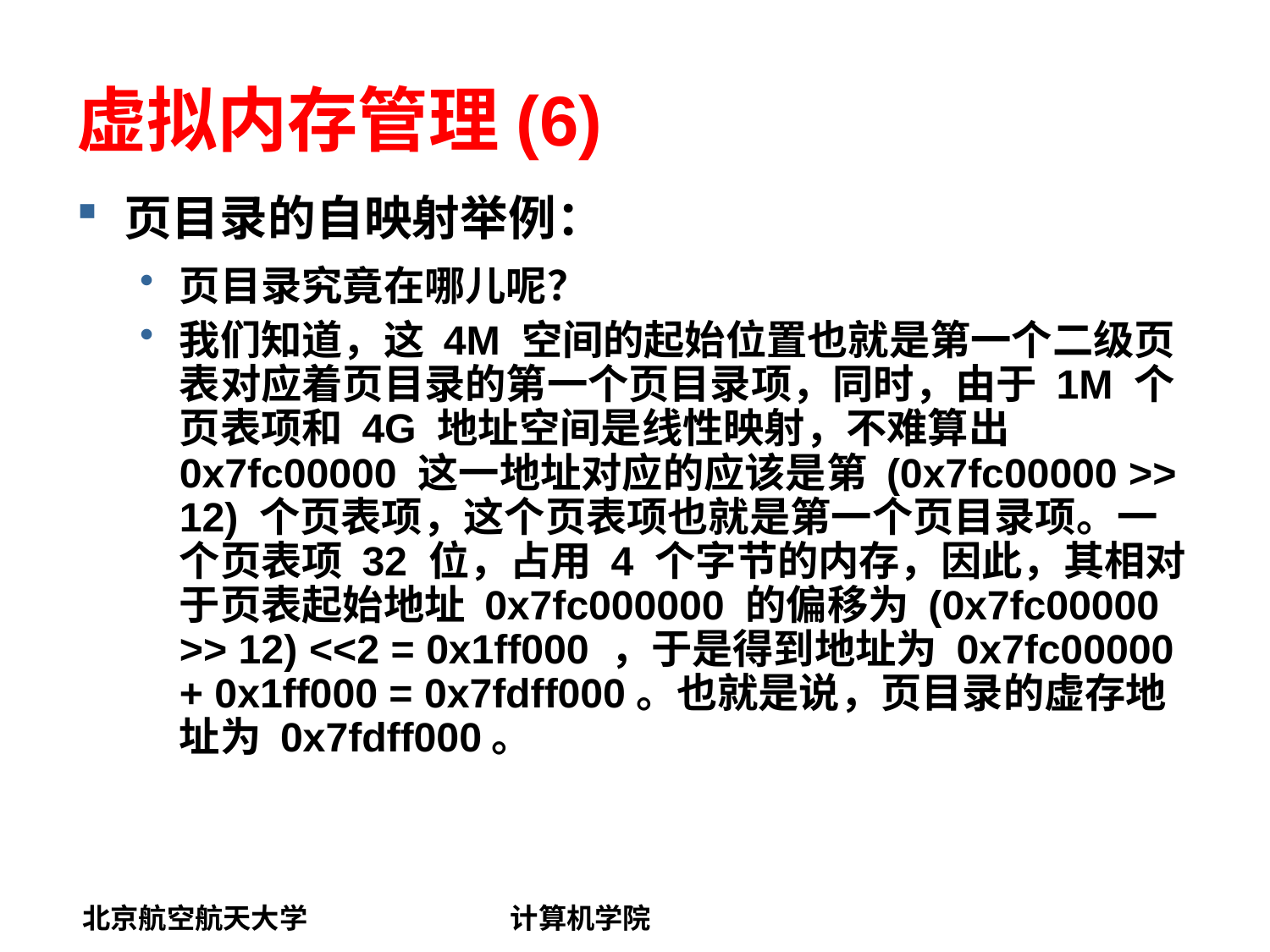

# 虚拟内存管理(6)
页目录的自映射举例：
页目录究竟在哪儿呢？
我们知道，这 4M 空间的起始位置也就是第一个二级页表对应着页目录的第一个页目录项，同时，由于 1M 个页表项和 4G 地址空间是线性映射，不难算出 0x7fc00000 这一地址对应的应该是第 (0x7fc00000 >> 12) 个页表项，这个页表项也就是第一个页目录项。一个页表项 32 位，占用 4 个字节的内存，因此，其相对于页表起始地址 0x7fc000000 的偏移为 (0x7fc00000 >> 12) <<2 = 0x1ff000 ，于是得到地址为 0x7fc00000 + 0x1ff000 = 0x7fdff000。也就是说，页目录的虚存地址为 0x7fdff000。